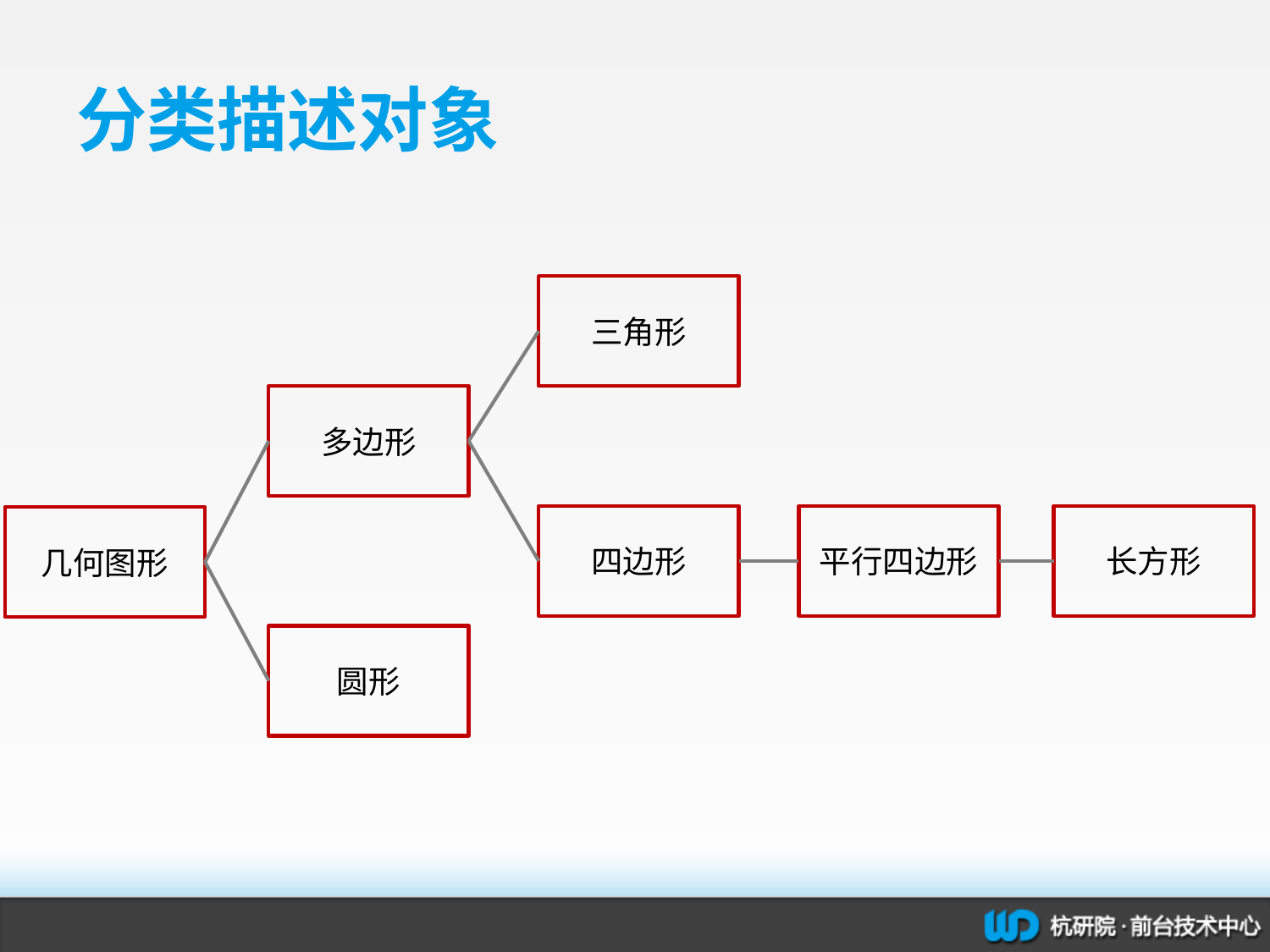

# 分类描述对象
三角形
多边形
四边形
平行四边形
长方形
几何图形
圆形